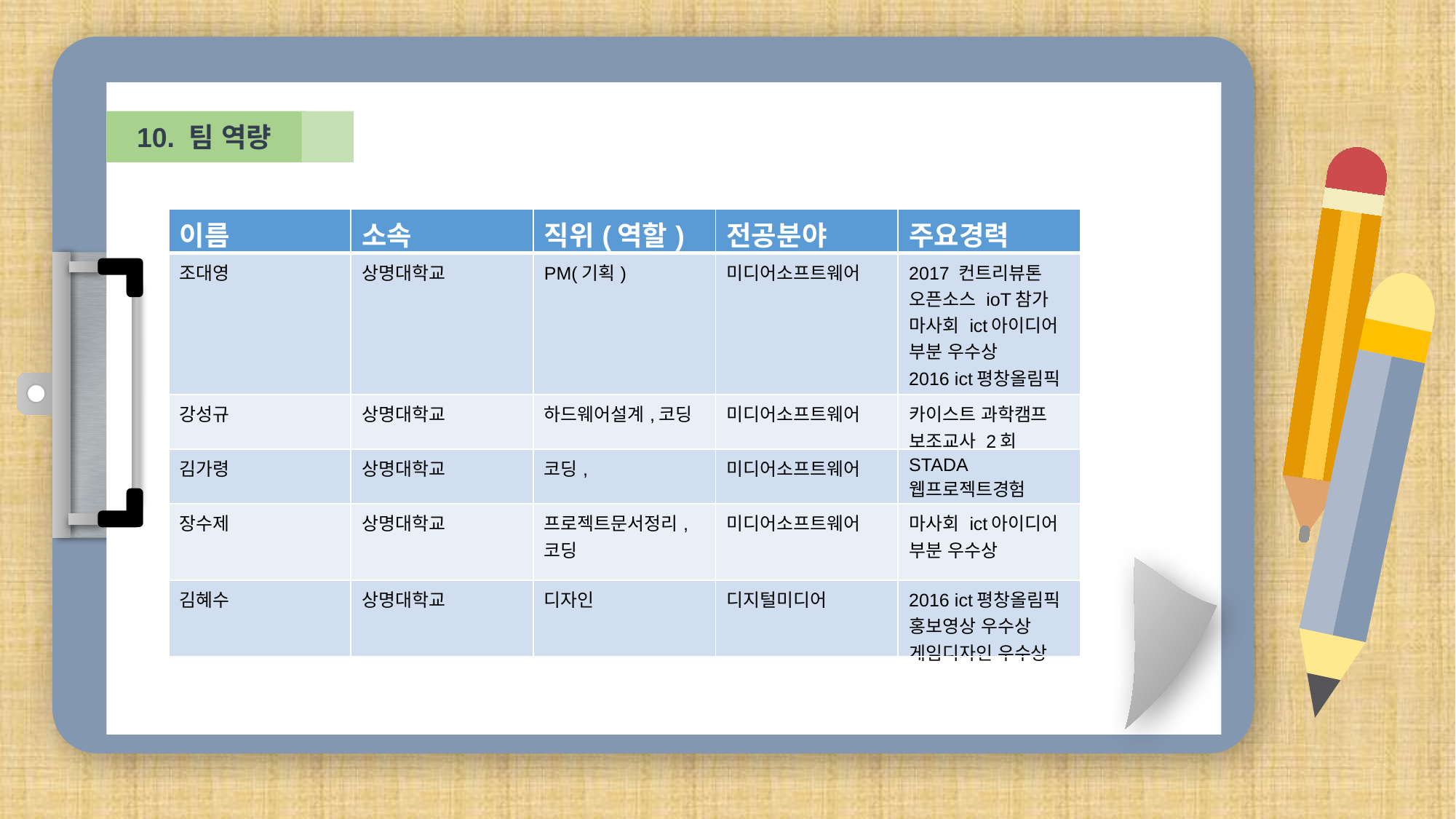

10. 팀 역량

| 이름 | 소속 | 직위(역할) | 전공분야 | 주요경력 |
| --- | --- | --- | --- | --- |
| 조대영 | 상명대학교 | PM(기획) | 미디어소프트웨어 | 2017 컨트리뷰톤 오픈소스 ioT참가 마사회 ict아이디어 부분 우수상 2016 ict평창올림픽 홍보영상 우수상 |
| 강성규 | 상명대학교 | 하드웨어설계,코딩 | 미디어소프트웨어 | 카이스트 과학캠프 보조교사 2회 |
| 김가령 | 상명대학교 | 코딩, | 미디어소프트웨어 | STADA 웹프로젝트경험 |
| 장수제 | 상명대학교 | 프로젝트문서정리,코딩 | 미디어소프트웨어 | 마사회 ict아이디어 부분 우수상 |
| 김혜수 | 상명대학교 | 디자인 | 디지털미디어 | 2016 ict평창올림픽 홍보영상 우수상 게임디자인 우수상 |